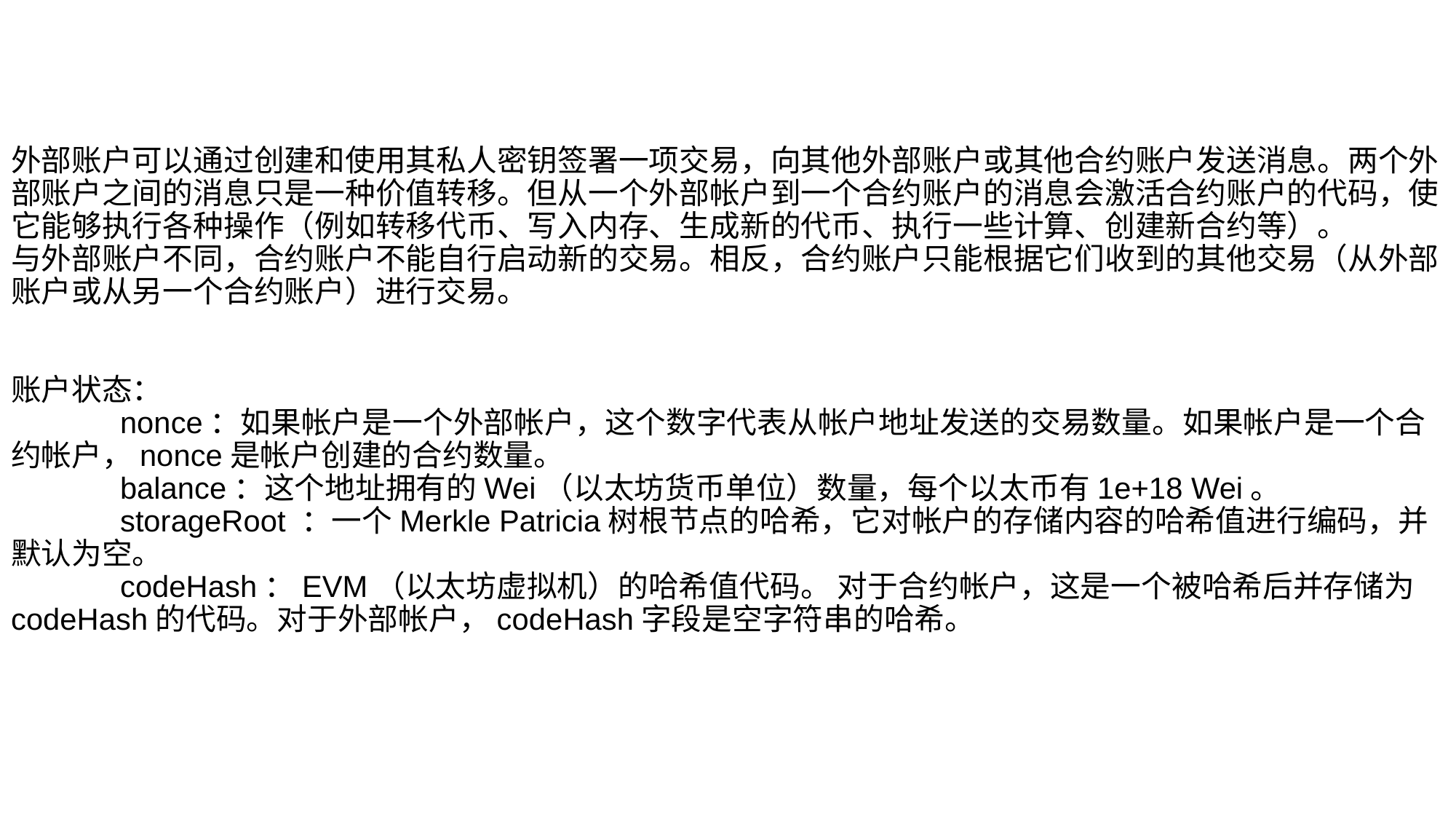

# 外部账户可以通过创建和使用其私人密钥签署一项交易，向其他外部账户或其他合约账户发送消息。两个外部账户之间的消息只是一种价值转移。但从一个外部帐户到一个合约账户的消息会激活合约账户的代码，使它能够执行各种操作（例如转移代币、写入内存、生成新的代币、执行一些计算、创建新合约等）。 与外部账户不同，合约账户不能自行启动新的交易。相反，合约账户只能根据它们收到的其他交易（从外部账户或从另一个合约账户）进行交易。 账户状态： nonce：如果帐户是一个外部帐户，这个数字代表从帐户地址发送的交易数量。如果帐户是一个合约帐户，nonce是帐户创建的合约数量。 balance：这个地址拥有的Wei（以太坊货币单位）数量，每个以太币有1e+18 Wei。 storageRoot ：一个Merkle Patricia树根节点的哈希，它对帐户的存储内容的哈希值进行编码，并默认为空。 codeHash：EVM（以太坊虚拟机）的哈希值代码。 对于合约帐户，这是一个被哈希后并存储为codeHash的代码。对于外部帐户，codeHash字段是空字符串的哈希。